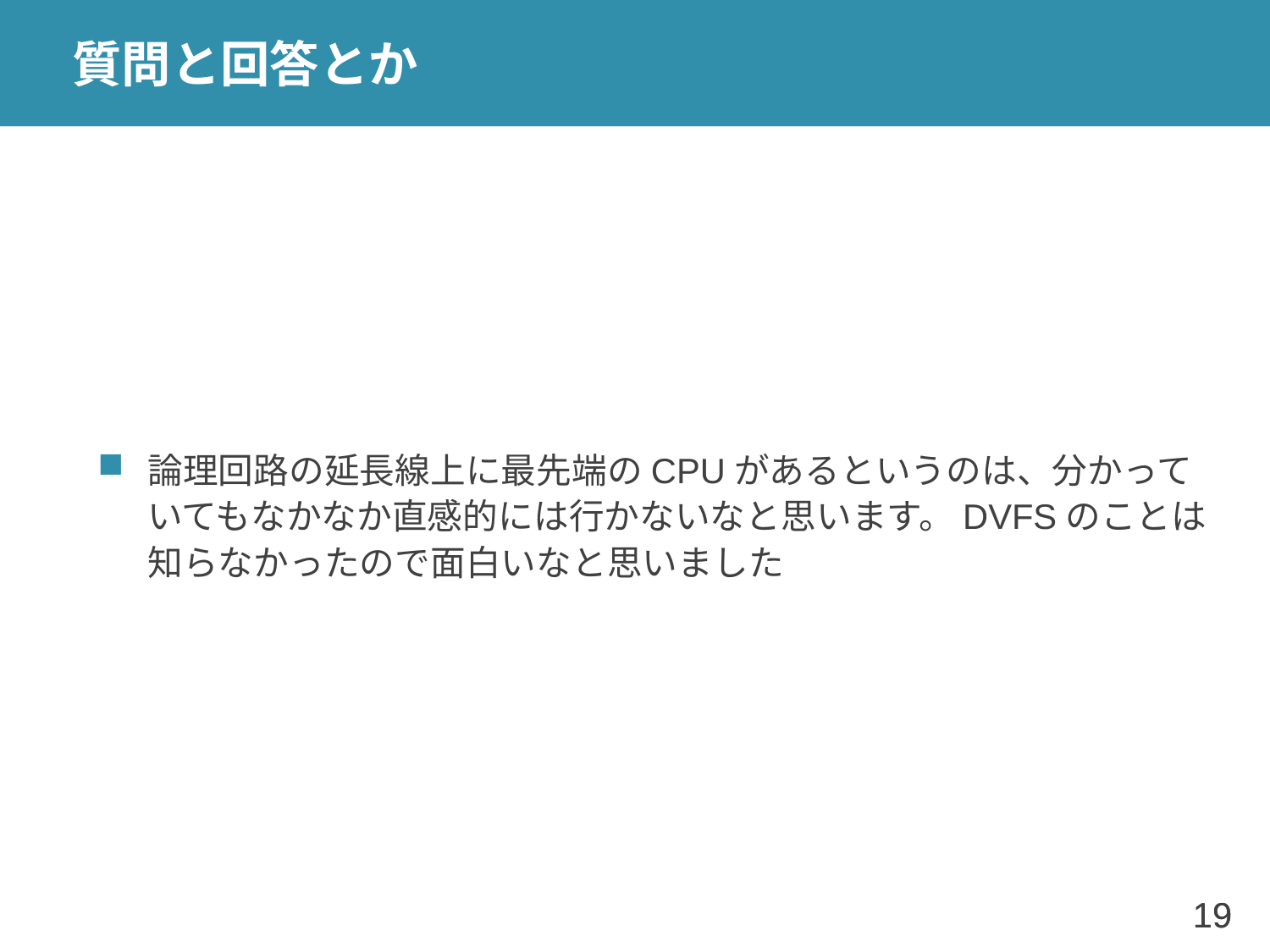

# 質問と回答とか
論理回路の延長線上に最先端のCPUがあるというのは、分かっていてもなかなか直感的には行かないなと思います。DVFSのことは知らなかったので面白いなと思いました